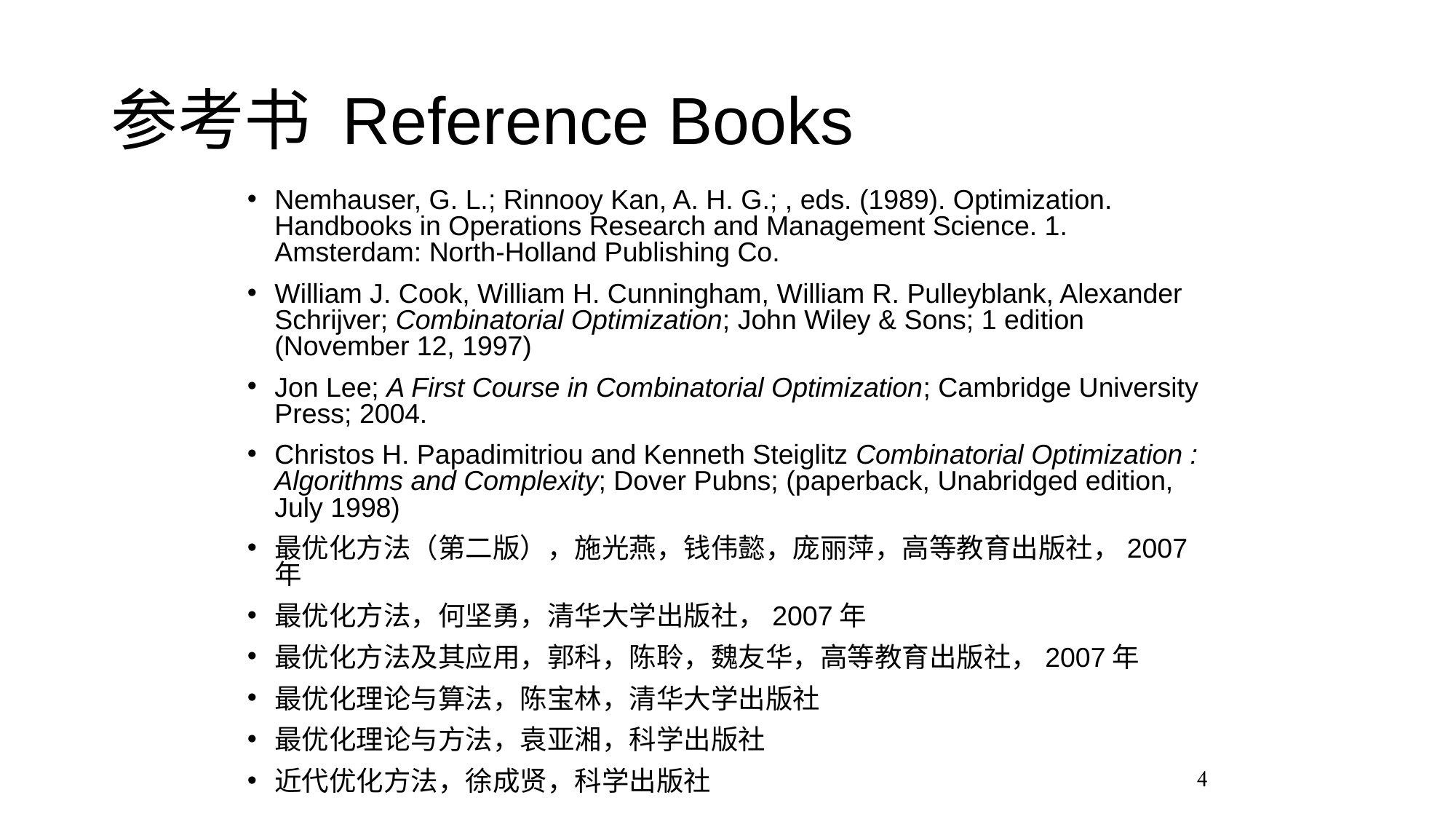

# 参考书 Reference Books
Nemhauser, G. L.; Rinnooy Kan, A. H. G.; , eds. (1989). Optimization. Handbooks in Operations Research and Management Science. 1. Amsterdam: North-Holland Publishing Co.
William J. Cook, William H. Cunningham, William R. Pulleyblank, Alexander Schrijver; Combinatorial Optimization; John Wiley & Sons; 1 edition (November 12, 1997)
Jon Lee; A First Course in Combinatorial Optimization; Cambridge University Press; 2004.
Christos H. Papadimitriou and Kenneth Steiglitz Combinatorial Optimization : Algorithms and Complexity; Dover Pubns; (paperback, Unabridged edition, July 1998)
最优化方法（第二版），施光燕，钱伟懿，庞丽萍，高等教育出版社，2007年
最优化方法，何坚勇，清华大学出版社，2007年
最优化方法及其应用，郭科，陈聆，魏友华，高等教育出版社，2007年
最优化理论与算法，陈宝林，清华大学出版社
最优化理论与方法，袁亚湘，科学出版社
近代优化方法，徐成贤，科学出版社
4